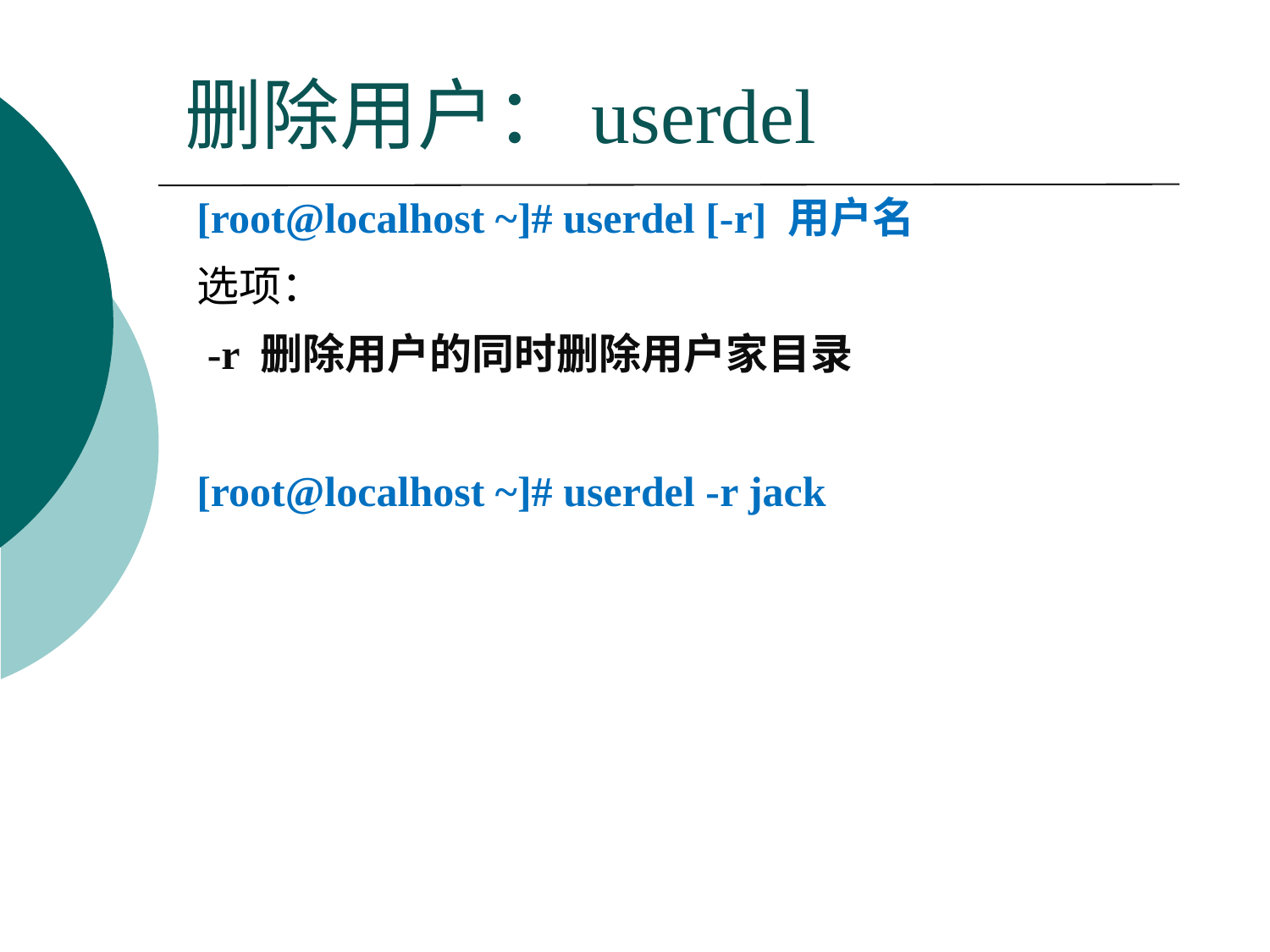

# 删除用户：userdel
[root@localhost ~]# userdel [-r] 用户名
选项：
 -r 删除用户的同时删除用户家目录

[root@localhost ~]# userdel -r jack